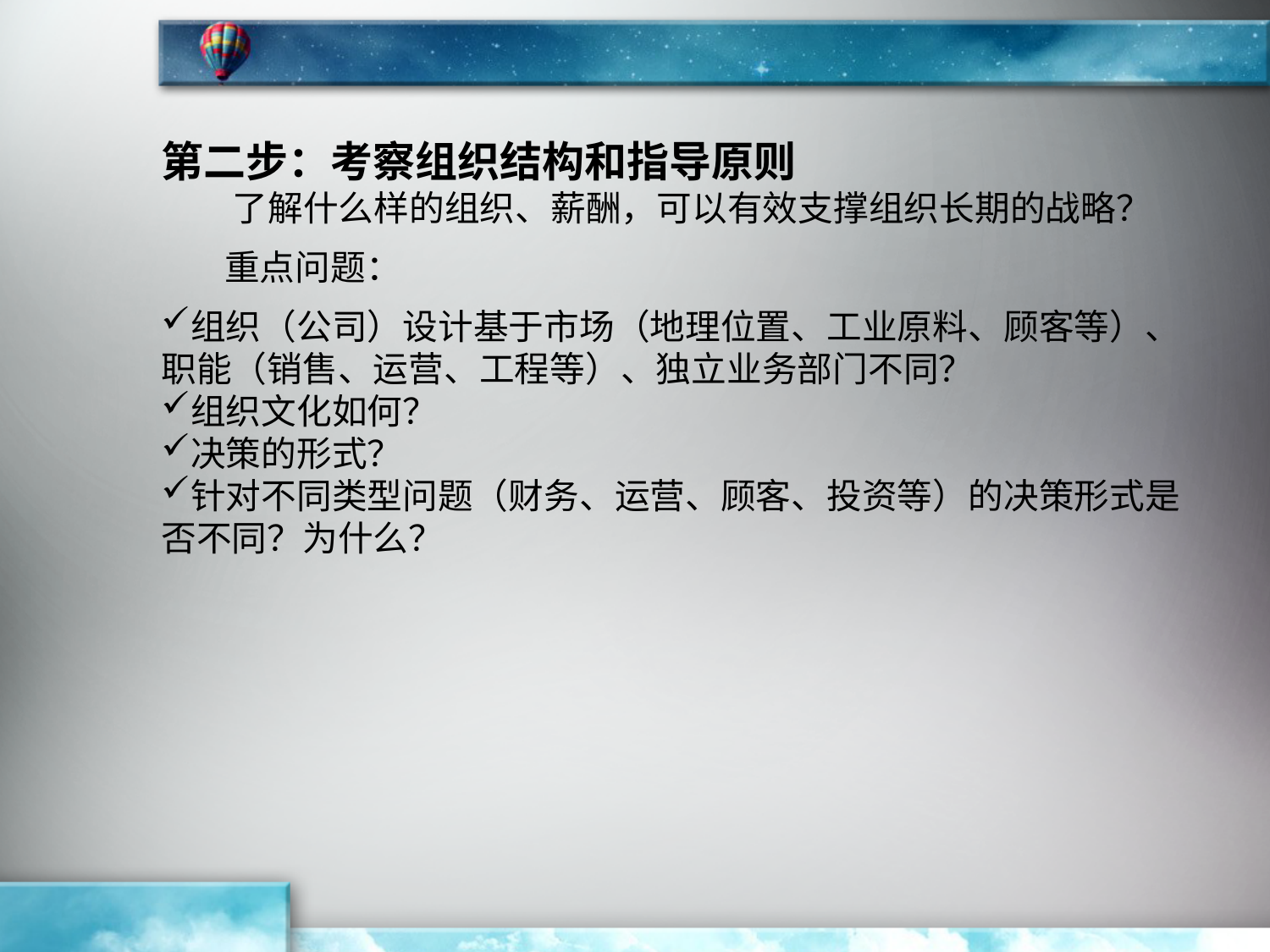

第二步：考察组织结构和指导原则
        了解什么样的组织、薪酬，可以有效支撑组织长期的战略？

       重点问题：

组织（公司）设计基于市场（地理位置、工业原料、顾客等）、职能（销售、运营、工程等）、独立业务部门不同？
组织文化如何？
决策的形式？
针对不同类型问题（财务、运营、顾客、投资等）的决策形式是否不同？为什么？